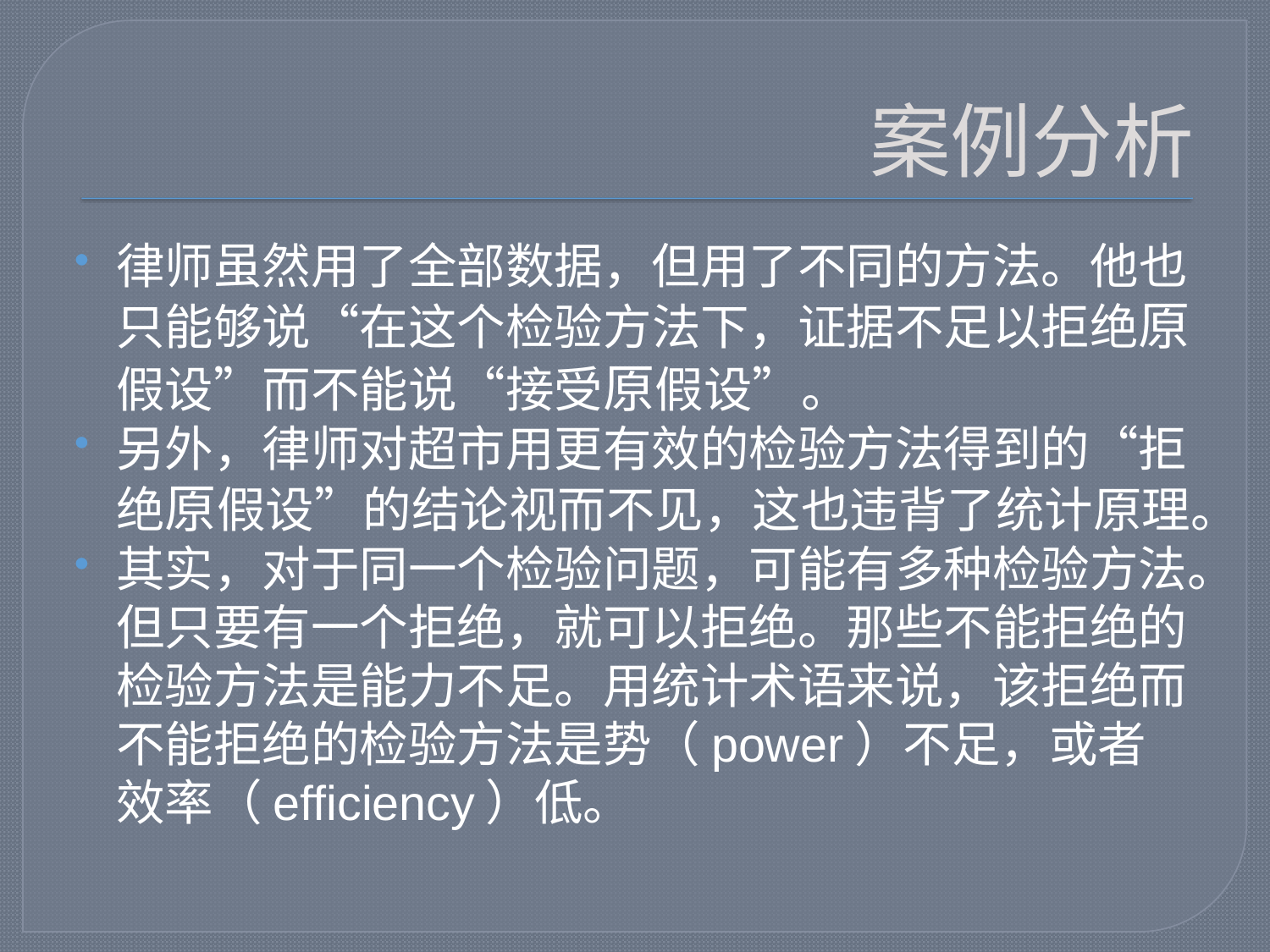

# 案例分析
律师虽然用了全部数据，但用了不同的方法。他也只能够说“在这个检验方法下，证据不足以拒绝原假设”而不能说“接受原假设”。
另外，律师对超市用更有效的检验方法得到的“拒绝原假设”的结论视而不见，这也违背了统计原理。
其实，对于同一个检验问题，可能有多种检验方法。但只要有一个拒绝，就可以拒绝。那些不能拒绝的检验方法是能力不足。用统计术语来说，该拒绝而不能拒绝的检验方法是势（power）不足，或者效率（efficiency）低。